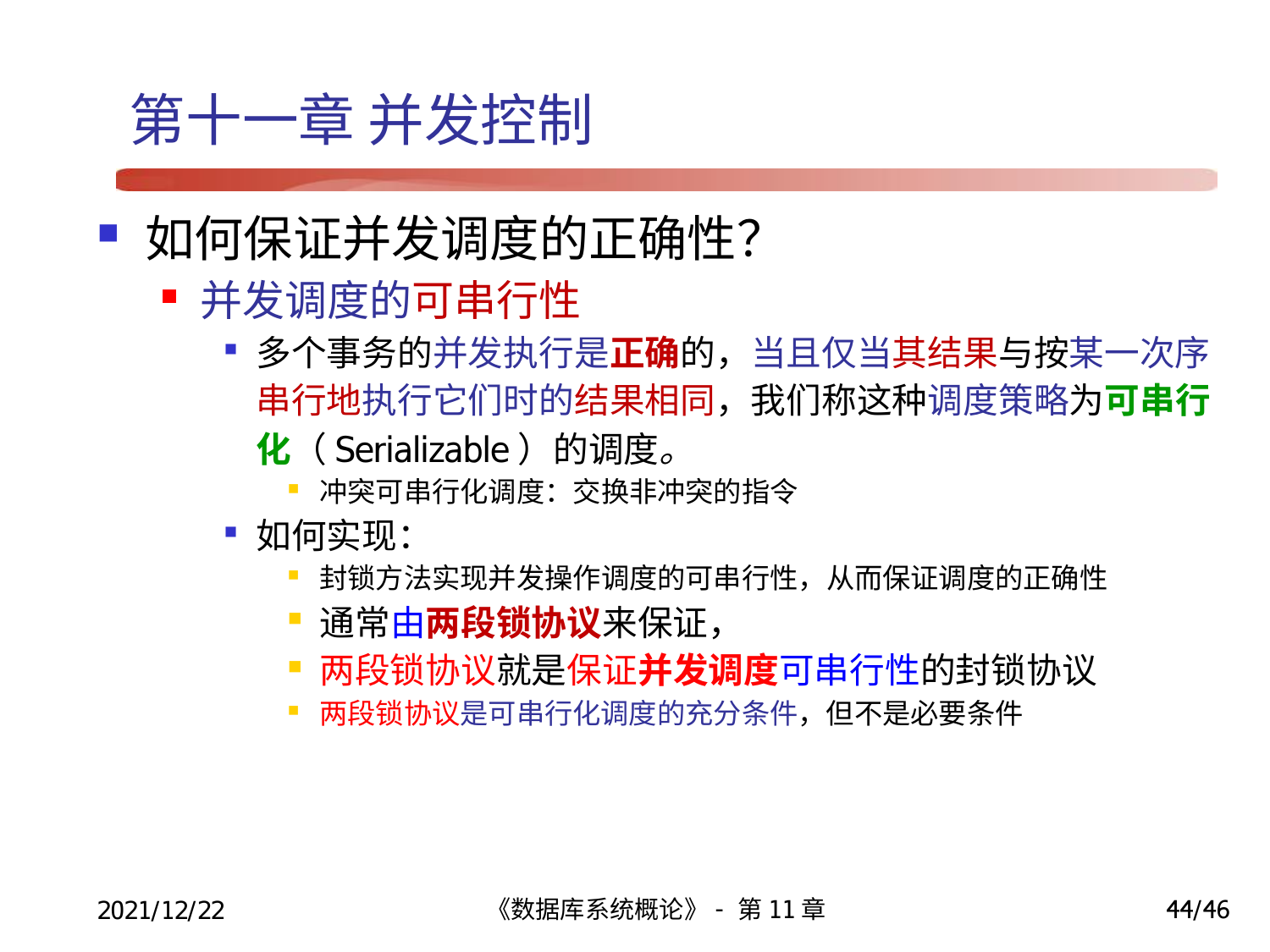

# 第十一章 并发控制
如何保证并发调度的正确性？
并发调度的可串行性
多个事务的并发执行是正确的，当且仅当其结果与按某一次序串行地执行它们时的结果相同，我们称这种调度策略为可串行化（Serializable）的调度。
冲突可串行化调度：交换非冲突的指令
如何实现：
封锁方法实现并发操作调度的可串行性，从而保证调度的正确性
通常由两段锁协议来保证，
两段锁协议就是保证并发调度可串行性的封锁协议
两段锁协议是可串行化调度的充分条件，但不是必要条件
《数据库系统概论》- 第11章
44/46
2021/12/22